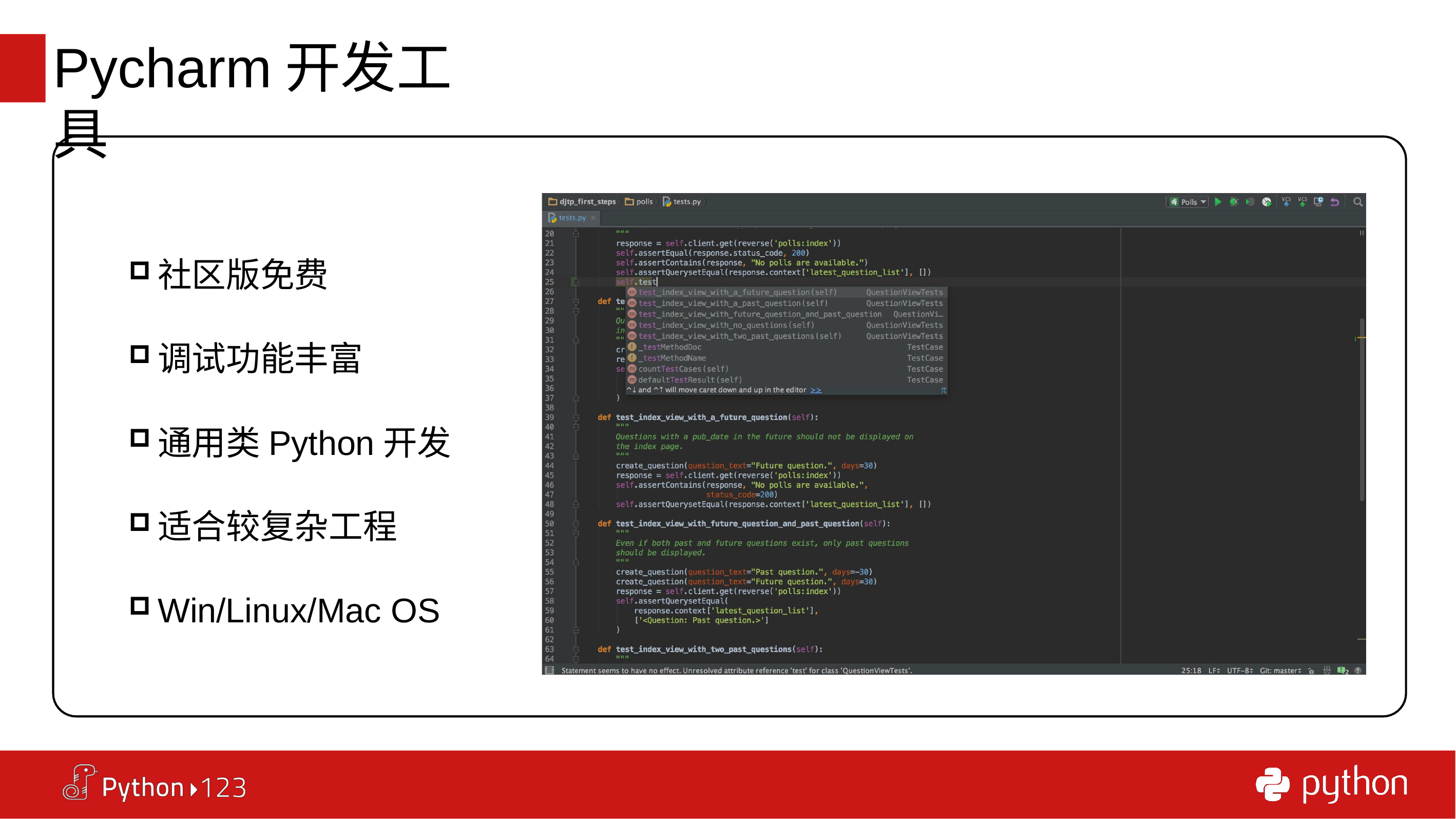

# Pycharm开发工具

社区版免费

调试功能丰富

通用类Python开发

适合较复杂工程

Win/Linux/Mac OS